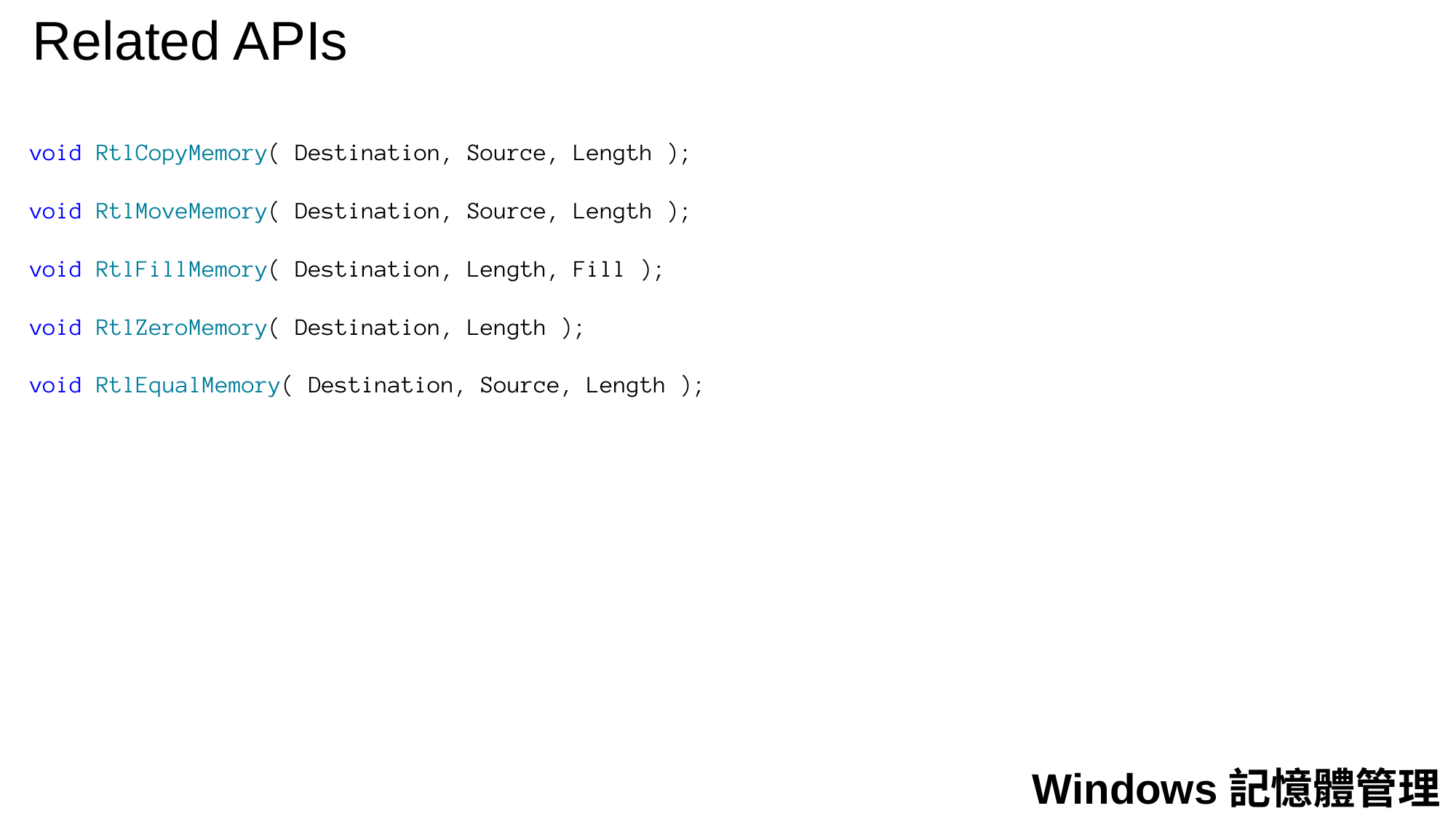

Related APIs
void RtlCopyMemory( Destination, Source, Length );

void RtlMoveMemory( Destination, Source, Length );

void RtlFillMemory( Destination, Length, Fill );

void RtlZeroMemory( Destination, Length );

void RtlEqualMemory( Destination, Source, Length );
Windows記憶體管理